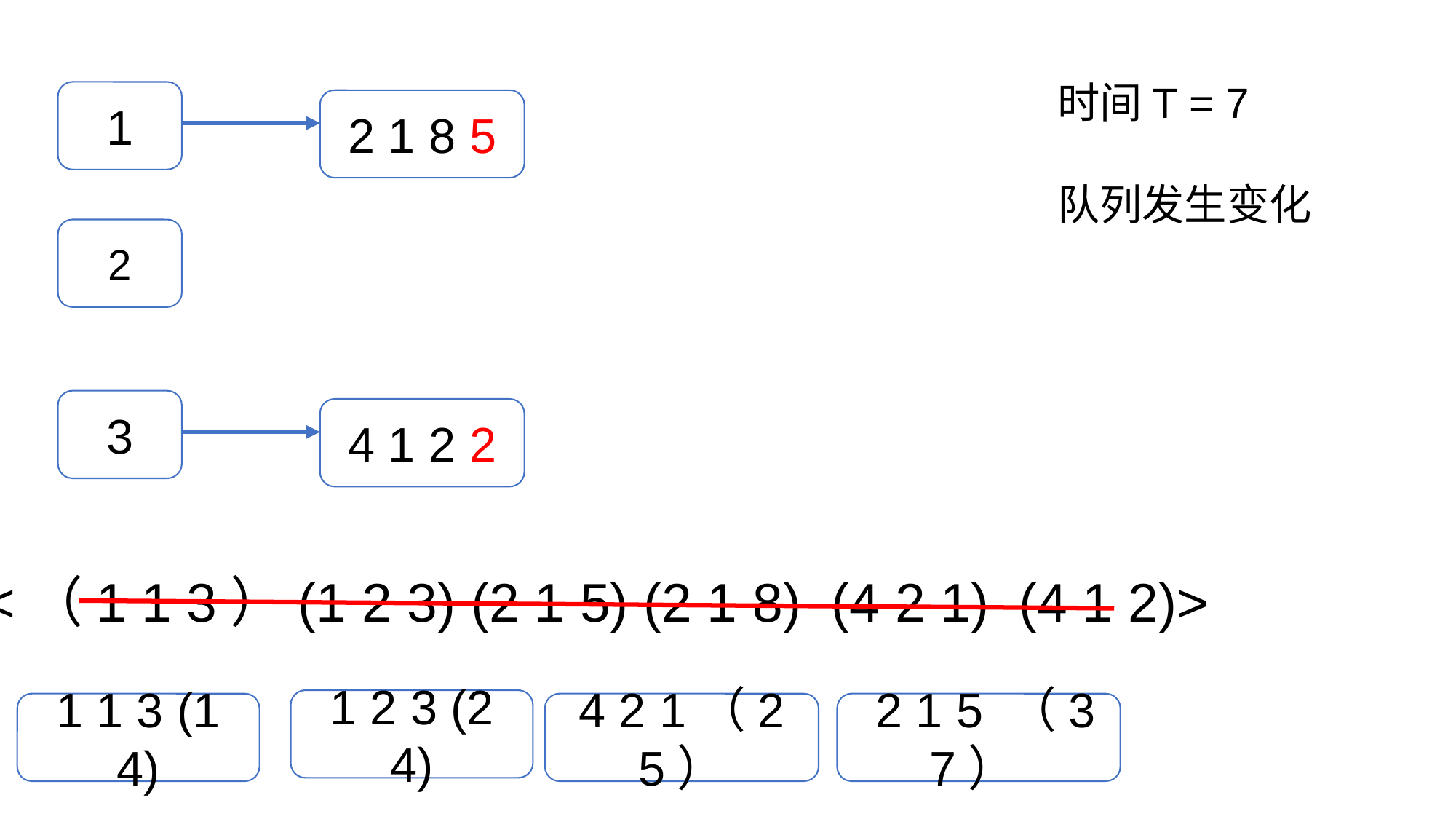

时间T = 7

队列发生变化
1
2 1 8 5
2
3
4 1 2 2
<（1 1 3）(1 2 3) (2 1 5) (2 1 8)  (4 2 1)  (4 1 2)>
1 2 3 (2 4)
4 2 1（2 5）
 2 1 5 （3 7）
1 1 3 (1 4)